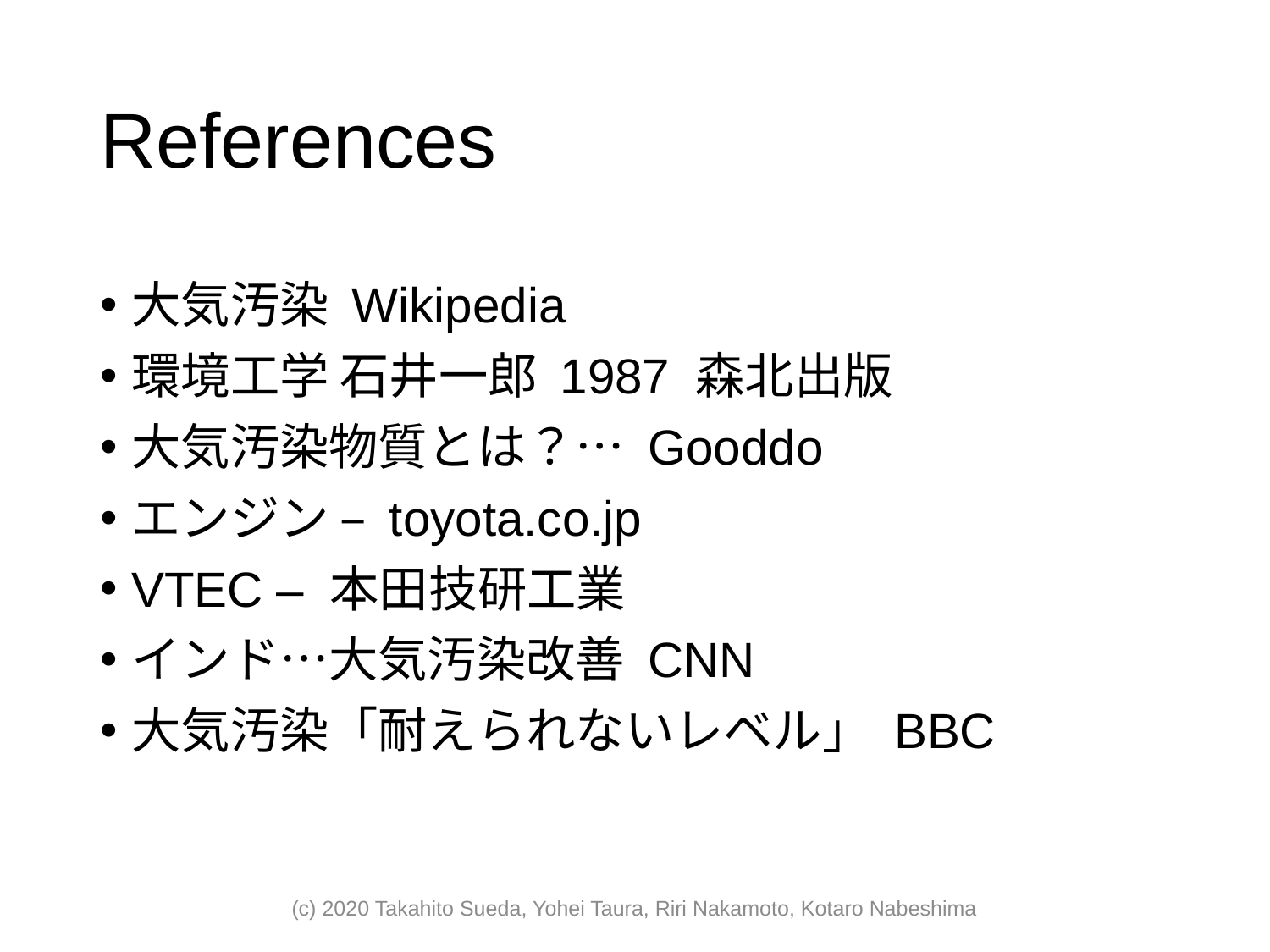

# References
大気汚染 Wikipedia
環境工学 石井一郎 1987 森北出版
大気汚染物質とは？… Gooddo
エンジン – toyota.co.jp
VTEC – 本田技研工業
インド…大気汚染改善 CNN
大気汚染「耐えられないレベル」 BBC

(c) 2020 Takahito Sueda, Yohei Taura, Riri Nakamoto, Kotaro Nabeshima